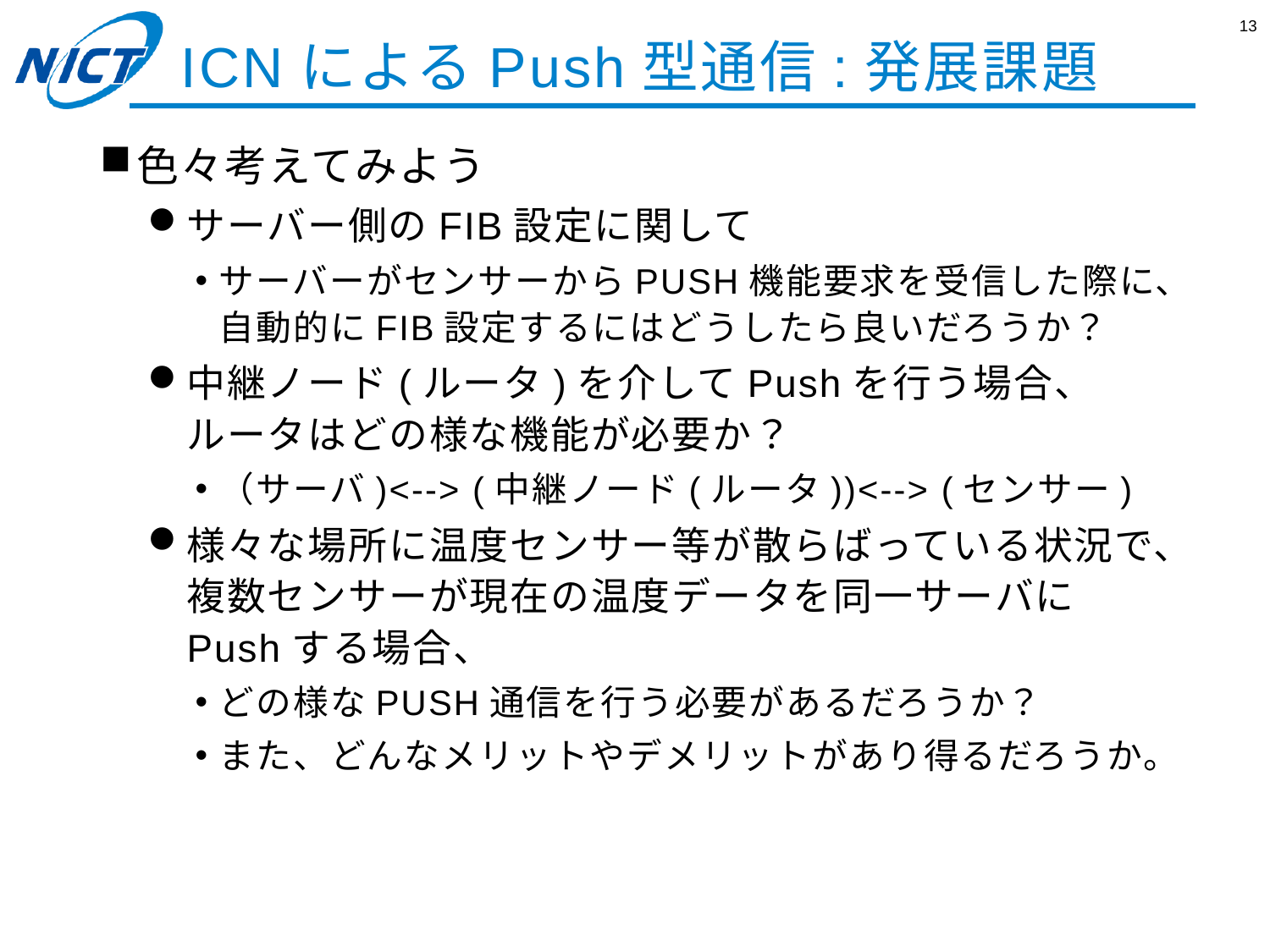

13
# ICNによるPush型通信:発展課題
色々考えてみよう
サーバー側のFIB設定に関して
サーバーがセンサーからPUSH機能要求を受信した際に、自動的にFIB設定するにはどうしたら良いだろうか？
中継ノード(ルータ)を介してPushを行う場合、ルータはどの様な機能が必要か？
（サーバ)<--> (中継ノード(ルータ))<--> (センサー)
様々な場所に温度センサー等が散らばっている状況で、複数センサーが現在の温度データを同一サーバにPushする場合、
どの様なPUSH通信を行う必要があるだろうか？
また、どんなメリットやデメリットがあり得るだろうか。